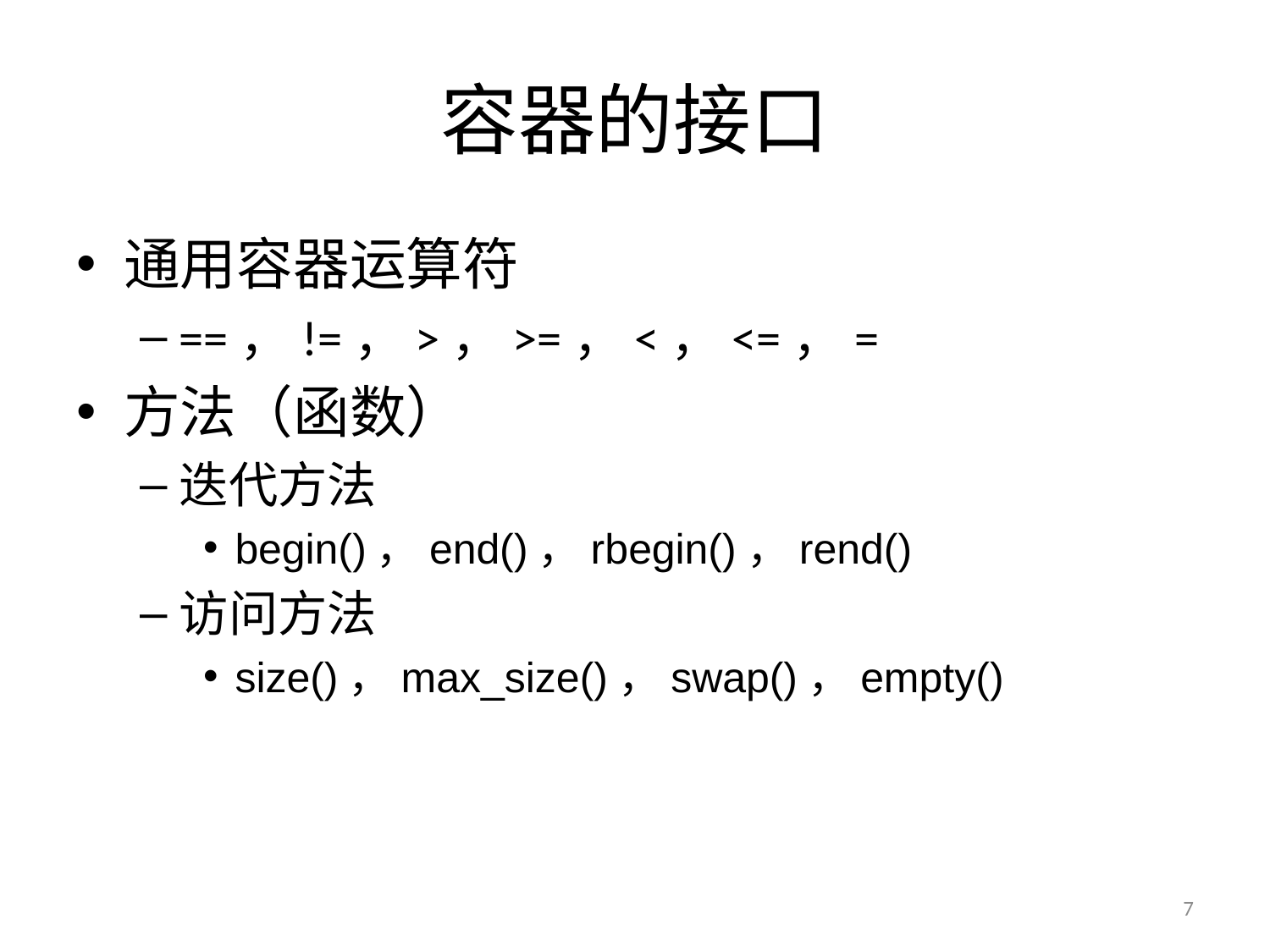

# 容器的接口
通用容器运算符
==，!=，>，>=，<，<=，=
方法（函数）
迭代方法
begin()，end()，rbegin()，rend()
访问方法
size()，max_size()，swap()，empty()

7